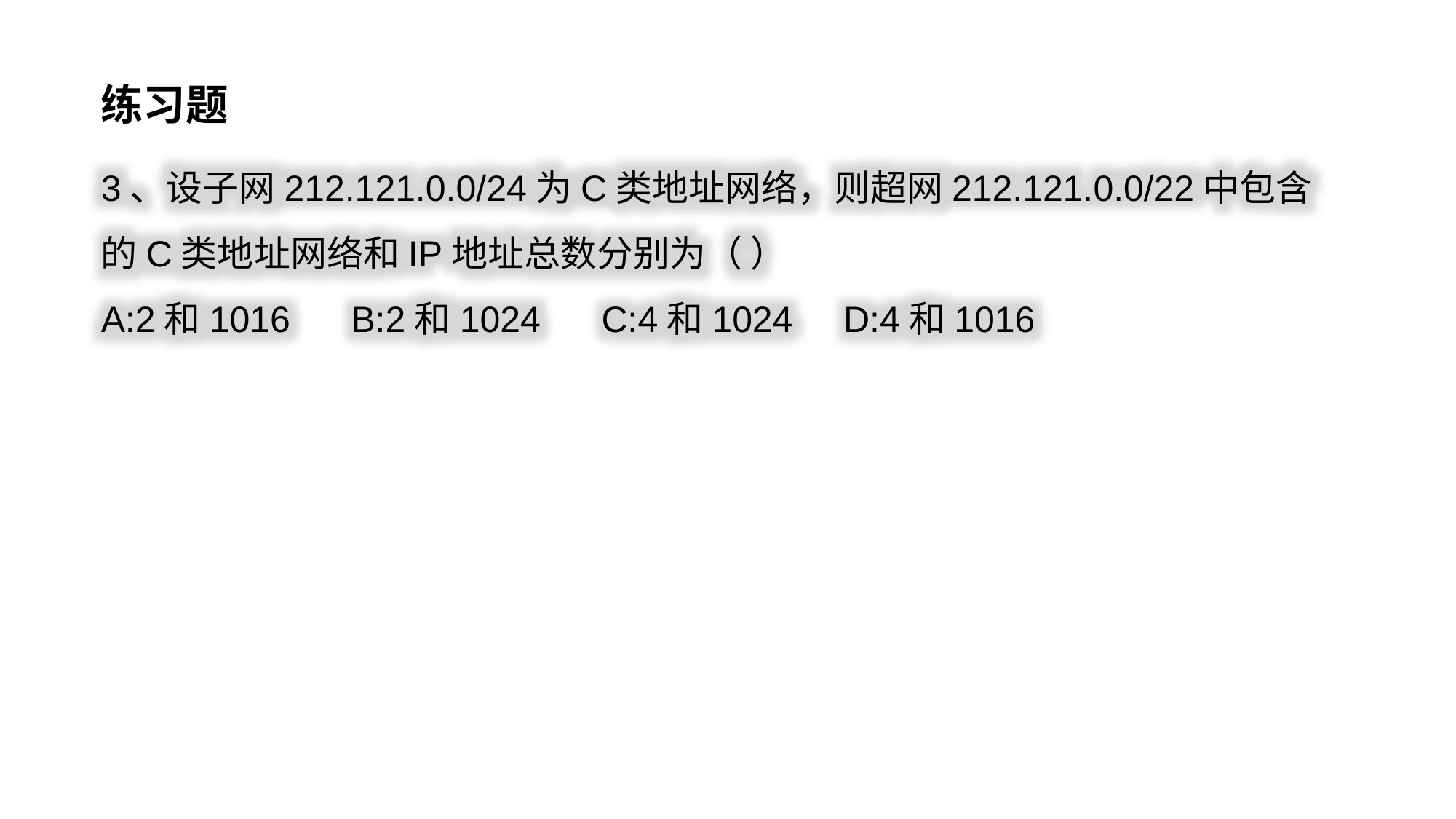

练习题
3、设子网212.121.0.0/24为C类地址网络，则超网212.121.0.0/22中包含的C类地址网络和IP地址总数分别为（ ）
A:2和1016      B:2和1024      C:4和1024     D:4和1016